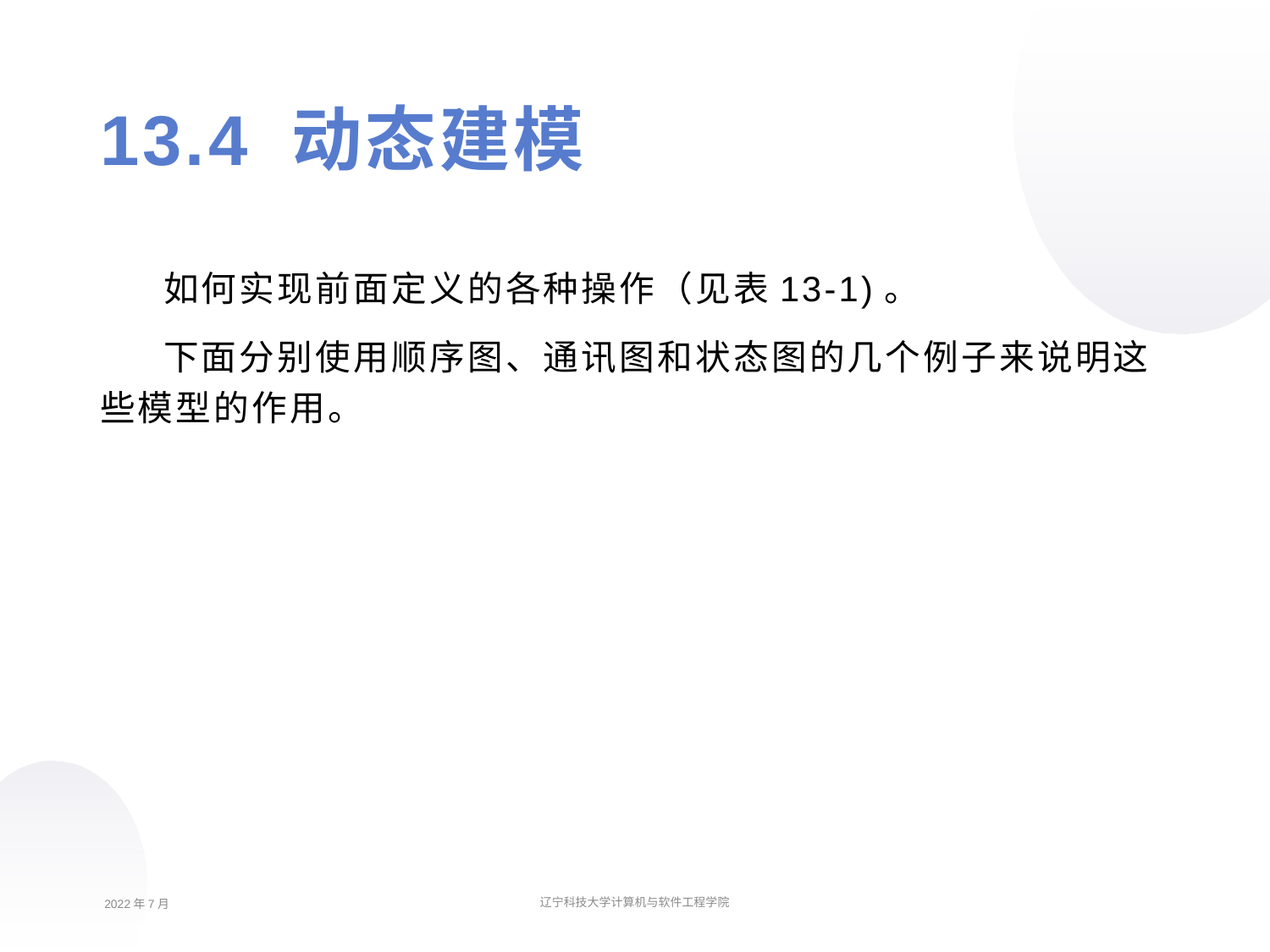

13.4 动态建模
如何实现前面定义的各种操作（见表13-1)。
下面分别使用顺序图、通讯图和状态图的几个例子来说明这些模型的作用。

2022年7月
辽宁科技大学计算机与软件工程学院
81